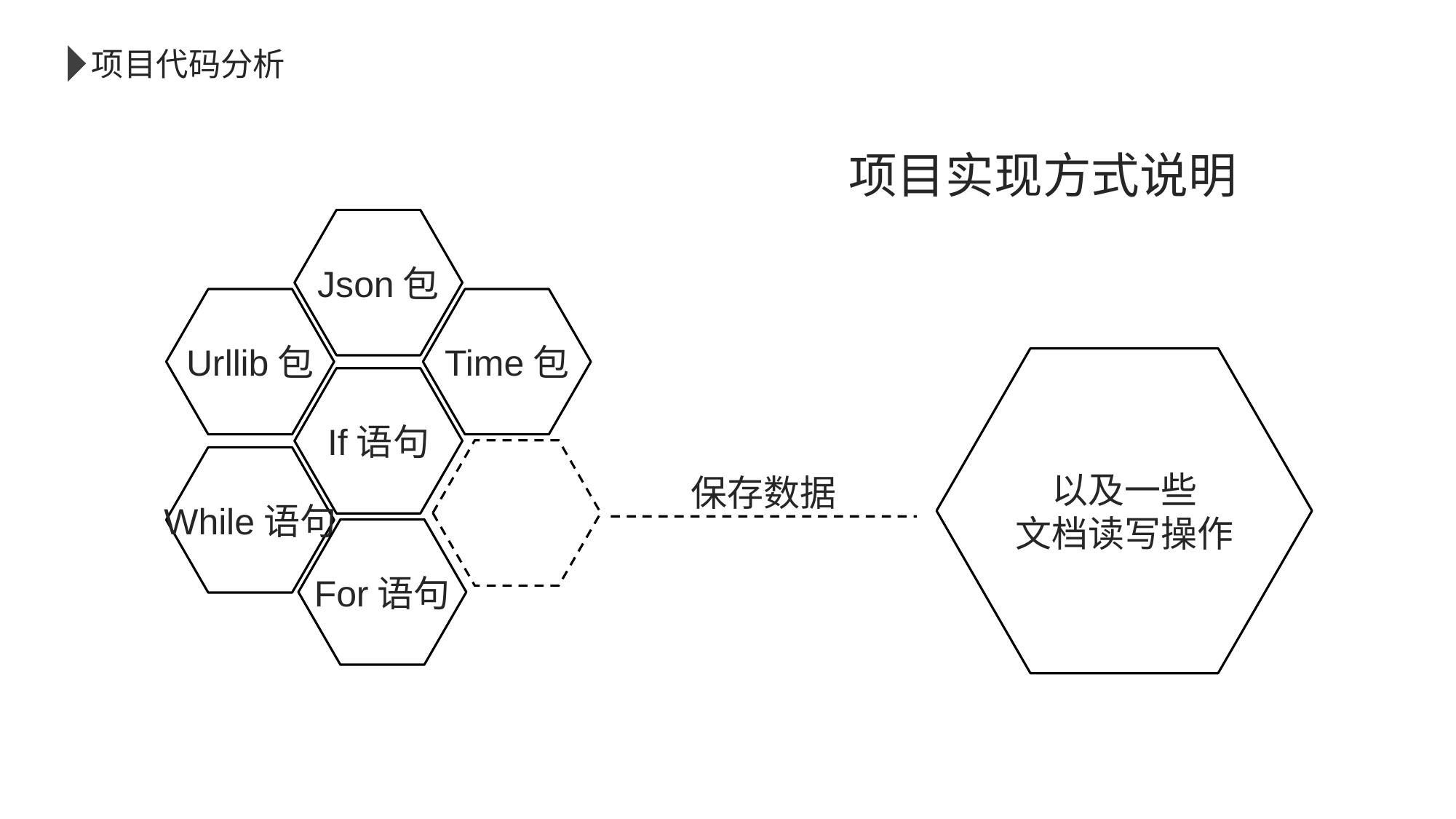

项目代码分析

项目实现方式说明
Json包
Urllib包
Time包
以及一些
文档读写操作
If语句

While语句
保存数据

For语句